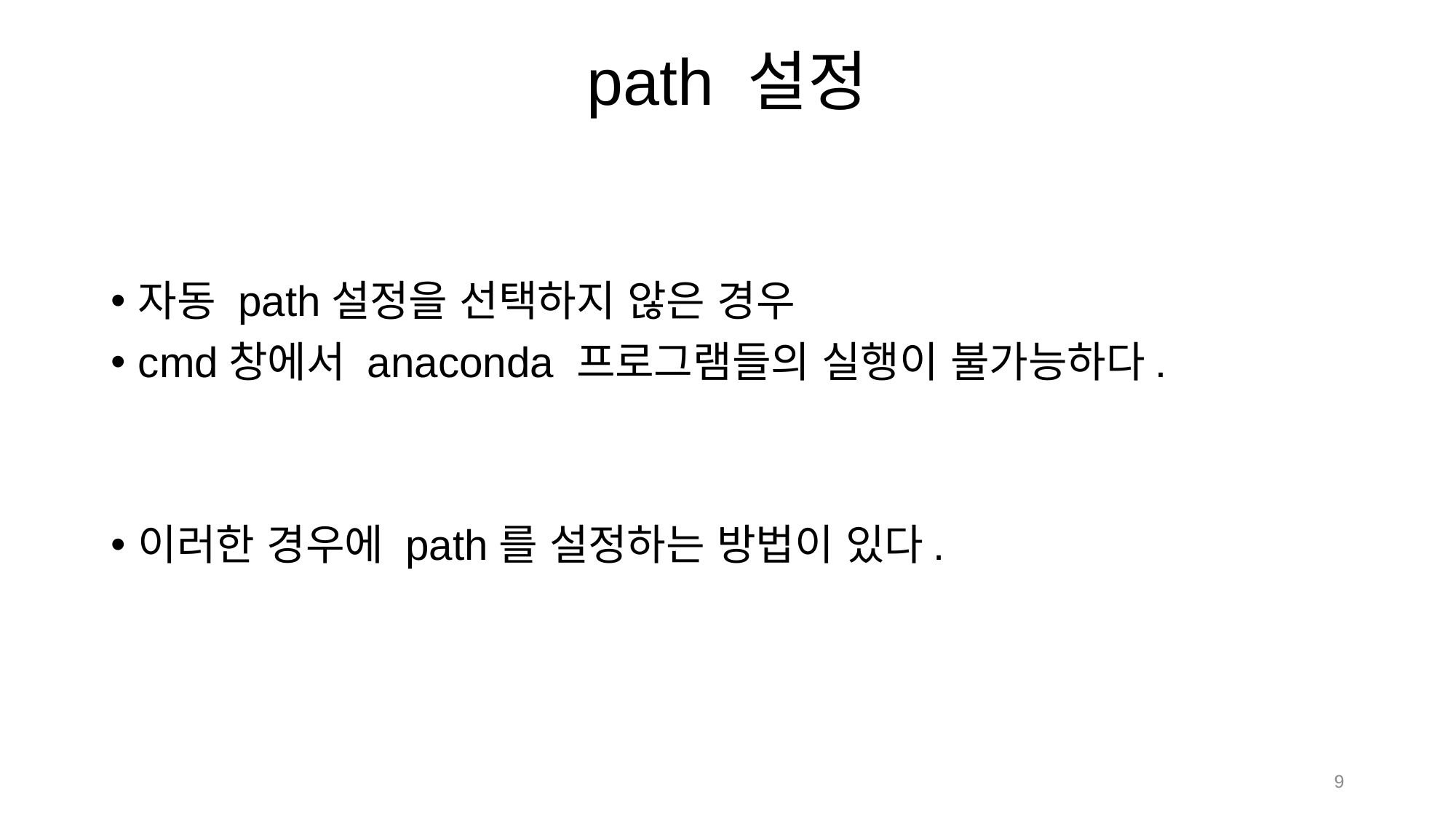

# path 설정

자동 path설정을 선택하지 않은 경우
cmd창에서 anaconda 프로그램들의 실행이 불가능하다.

이러한 경우에 path를 설정하는 방법이 있다.
9